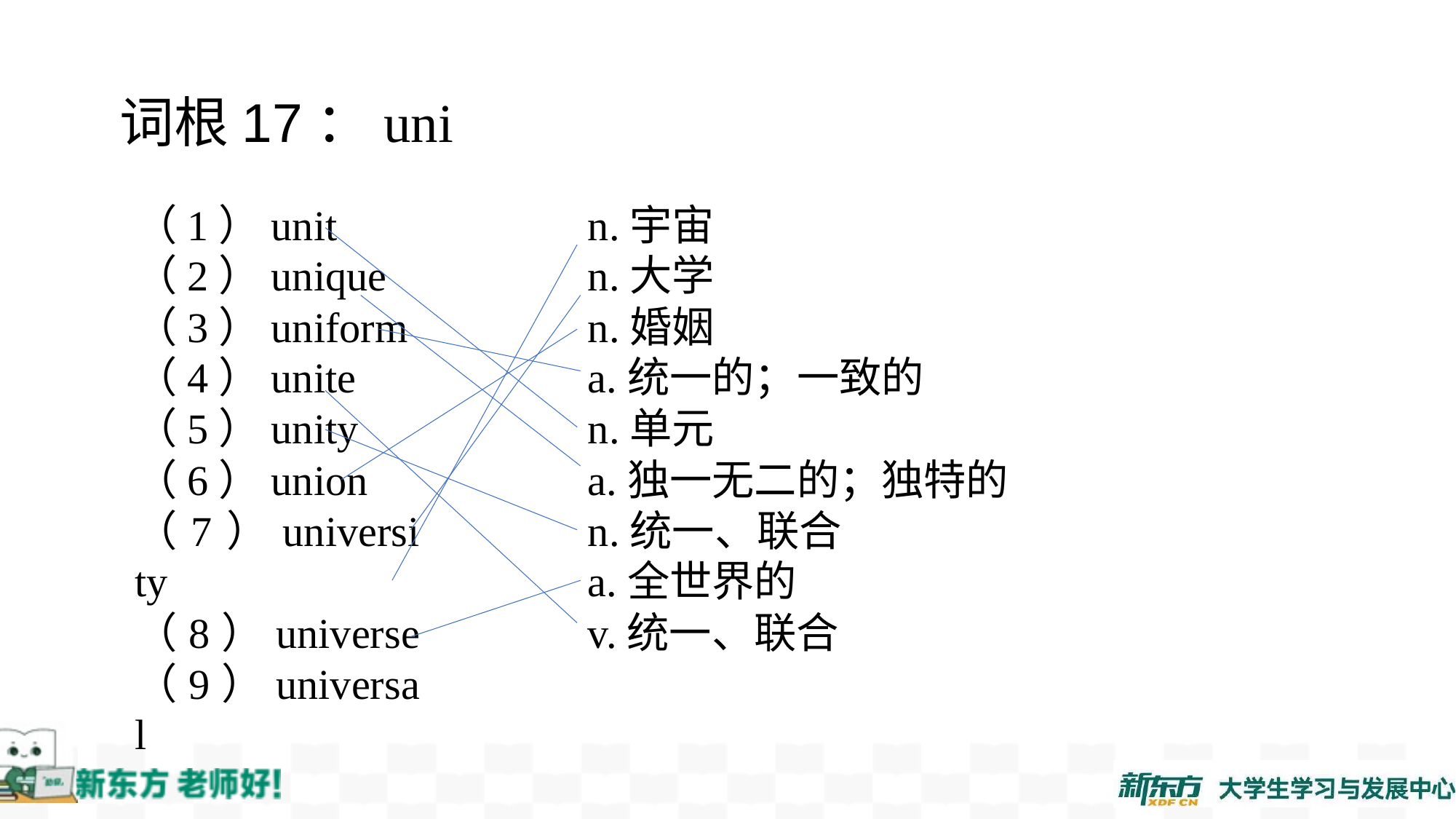

词根17：uni
（1）unit
（2）unique
（3）uniform
（4）unite
（5）unity
（6）union
（7）university
（8）universe
（9）universal
n.宇宙
n.大学
n.婚姻
a.统一的；一致的
n.单元
a.独一无二的；独特的
n.统一、联合
a.全世界的
v.统一、联合